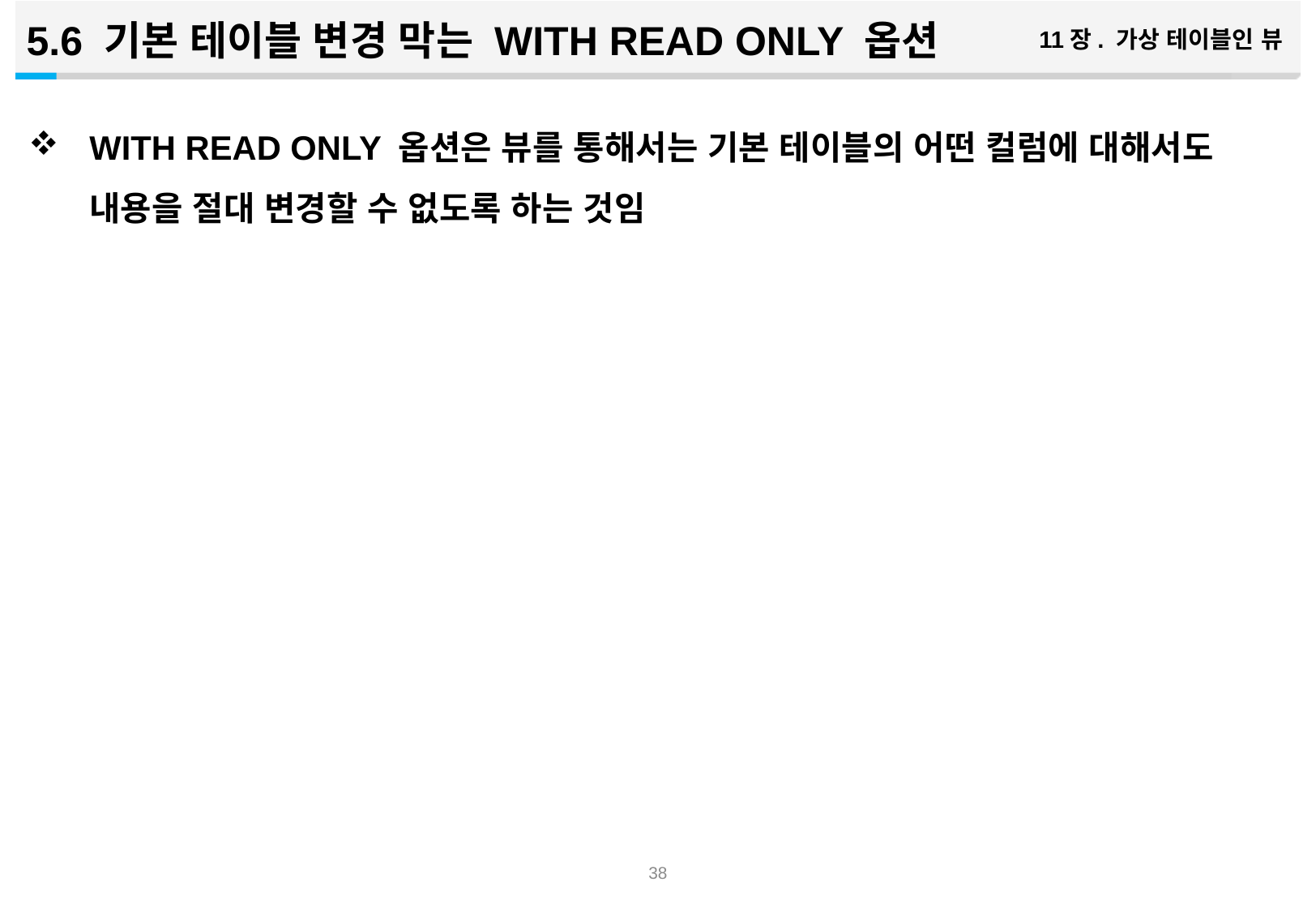

5.6 기본 테이블 변경 막는 WITH READ ONLY 옵션
11장. 가상 테이블인 뷰
WITH READ ONLY 옵션은 뷰를 통해서는 기본 테이블의 어떤 컬럼에 대해서도 내용을 절대 변경할 수 없도록 하는 것임
38